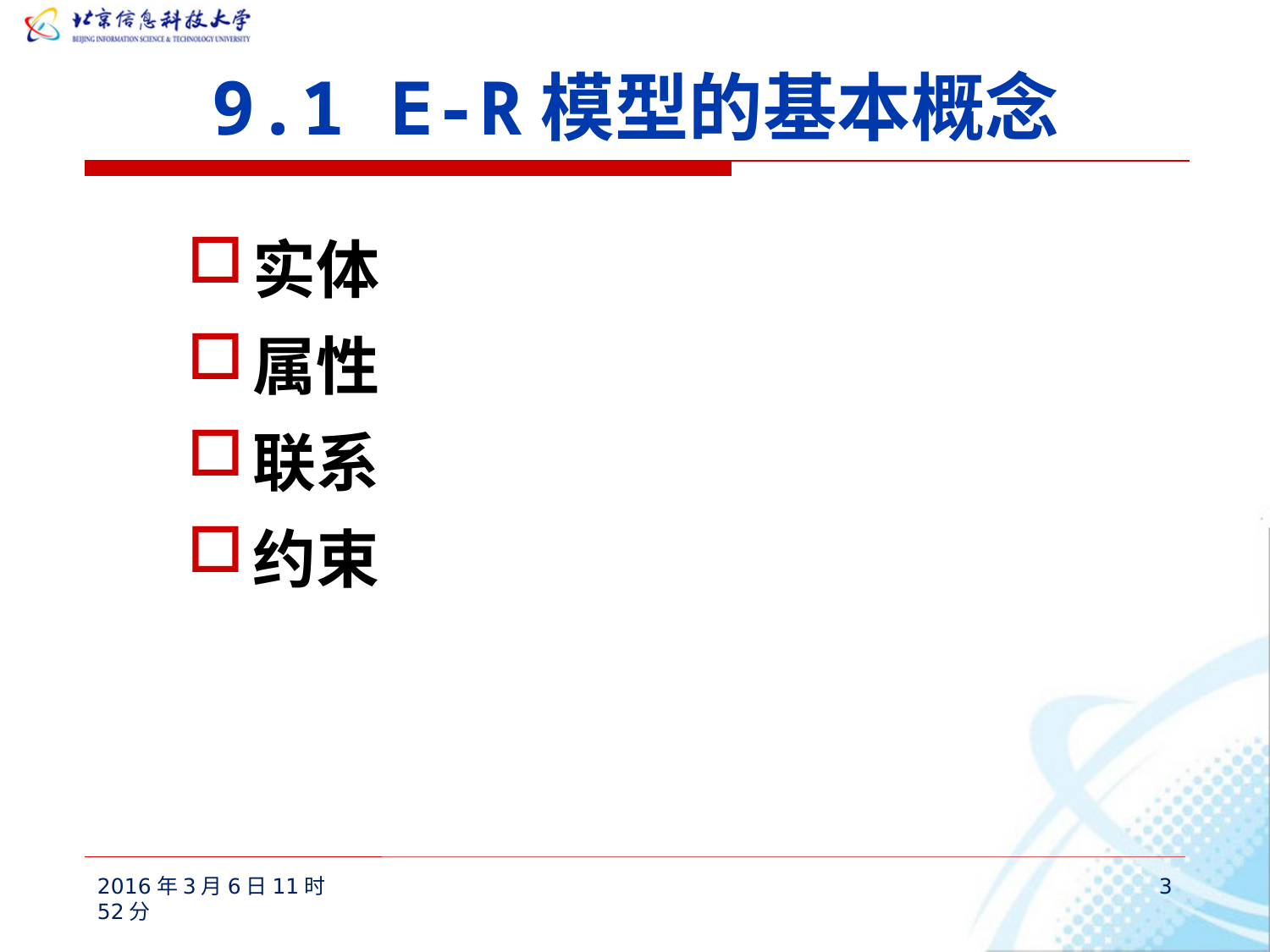

# 9.1 E-R模型的基本概念
实体
属性
联系
约束
2016年3月6日11时52分
3